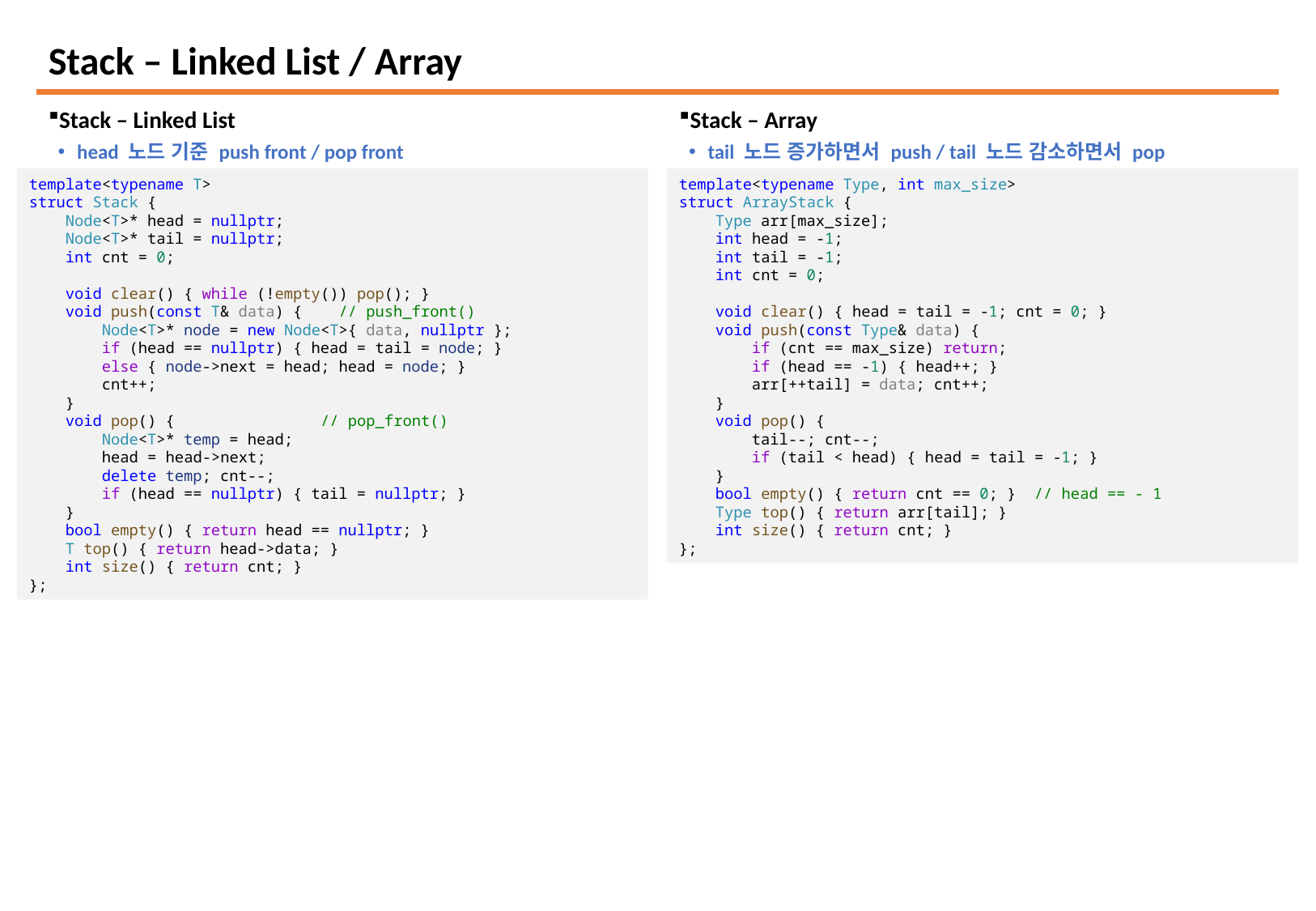

# Stack – Linked List / Array
Stack – Array
tail 노드 증가하면서 push / tail 노드 감소하면서 pop
Stack – Linked List
head 노드 기준 push front / pop front
template<typename T>
struct Stack {
    Node<T>* head = nullptr;
    Node<T>* tail = nullptr;
    int cnt = 0;
    void clear() { while (!empty()) pop(); }
    void push(const T& data) {    // push_front()
        Node<T>* node = new Node<T>{ data, nullptr };
        if (head == nullptr) { head = tail = node; }
        else { node->next = head; head = node; }
        cnt++;
    }
    void pop() {                // pop_front()
        Node<T>* temp = head;
        head = head->next;
        delete temp; cnt--;
        if (head == nullptr) { tail = nullptr; }
    }
    bool empty() { return head == nullptr; }
    T top() { return head->data; }
    int size() { return cnt; }
};
template<typename Type, int max_size>
struct ArrayStack {
    Type arr[max_size];
    int head = -1;
    int tail = -1;
    int cnt = 0;
    void clear() { head = tail = -1; cnt = 0; }
    void push(const Type& data) {
        if (cnt == max_size) return;
        if (head == -1) { head++; }
        arr[++tail] = data; cnt++;
    }
    void pop() {
        tail--; cnt--;
        if (tail < head) { head = tail = -1; }
    }
    bool empty() { return cnt == 0; }  // head == - 1
    Type top() { return arr[tail]; }
    int size() { return cnt; }
};